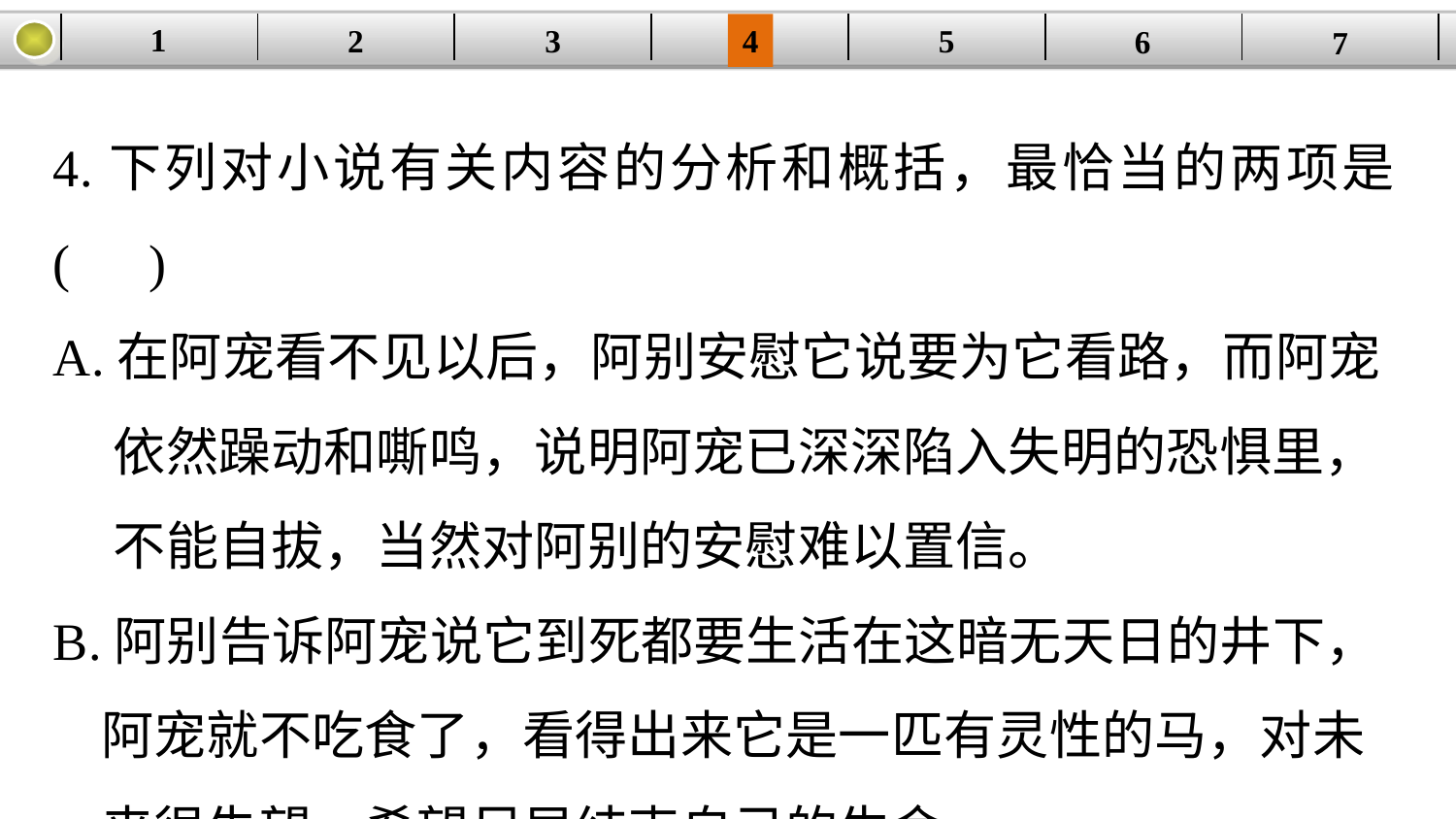

1
5
3
2
|  |  |  |  |  |  |  |
| --- | --- | --- | --- | --- | --- | --- |
4
6
7

4.下列对小说有关内容的分析和概括，最恰当的两项是(　)
A.在阿宠看不见以后，阿别安慰它说要为它看路，而阿宠
    依然躁动和嘶鸣，说明阿宠已深深陷入失明的恐惧里，
    不能自拔，当然对阿别的安慰难以置信。
B.阿别告诉阿宠说它到死都要生活在这暗无天日的井下，
   阿宠就不吃食了，看得出来它是一匹有灵性的马，对未
   来很失望，希望尽早结束自己的生命。